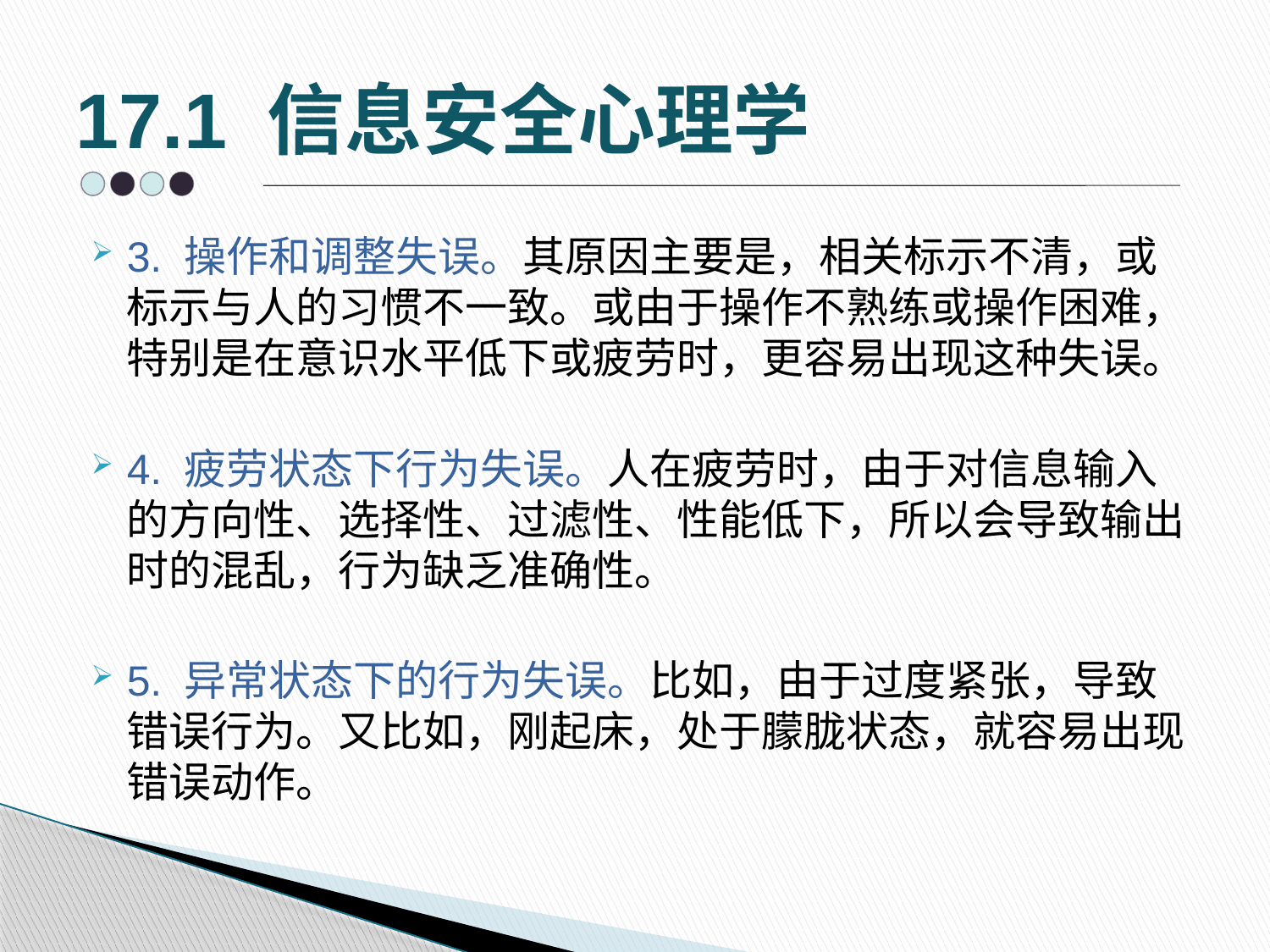

# 17.1 信息安全心理学

3. 操作和调整失误。其原因主要是，相关标示不清，或标示与人的习惯不一致。或由于操作不熟练或操作困难，特别是在意识水平低下或疲劳时，更容易出现这种失误。

4. 疲劳状态下行为失误。人在疲劳时，由于对信息输入的方向性、选择性、过滤性、性能低下，所以会导致输出时的混乱，行为缺乏准确性。

5. 异常状态下的行为失误。比如，由于过度紧张，导致错误行为。又比如，刚起床，处于朦胧状态，就容易出现错误动作。